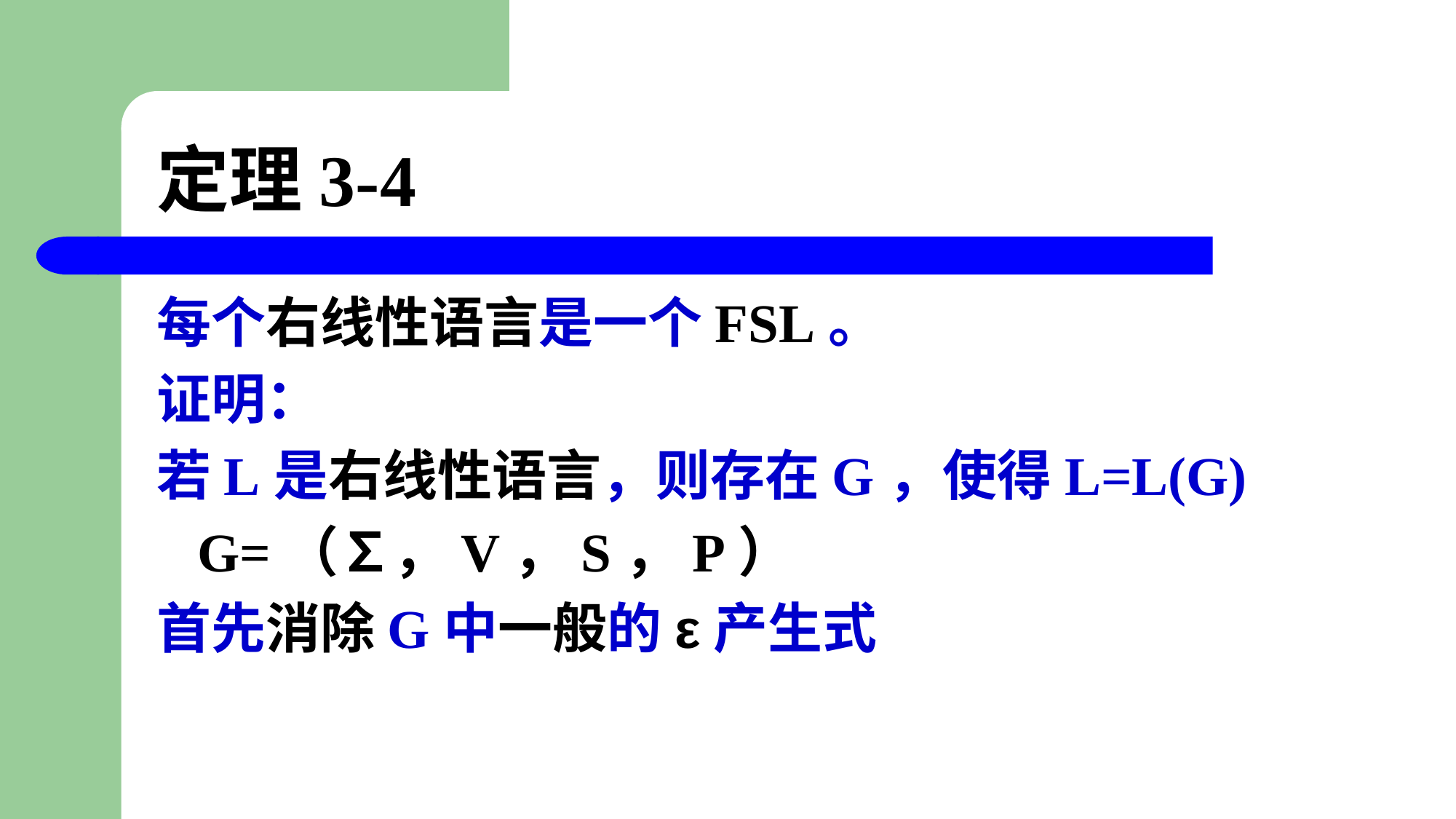

# 定理3-4
每个右线性语言是一个FSL。
证明：
若L是右线性语言，则存在G，使得L=L(G)
	G=（∑，V，S，P）
首先消除G中一般的ε产生式